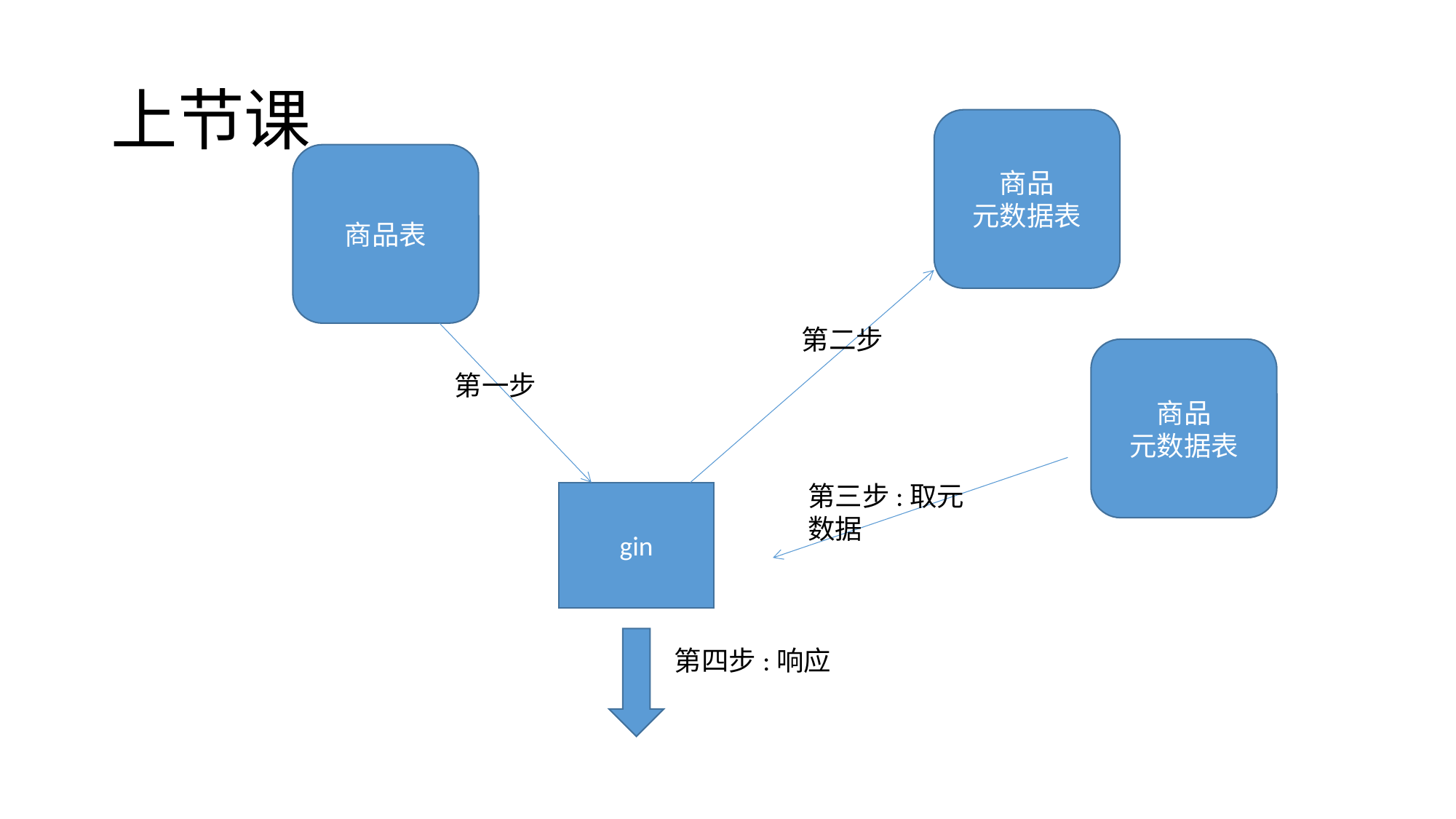

# 上节课
商品
元数据表
商品表
第二步
商品
元数据表
第一步
第三步:取元数据
gin

第四步:响应